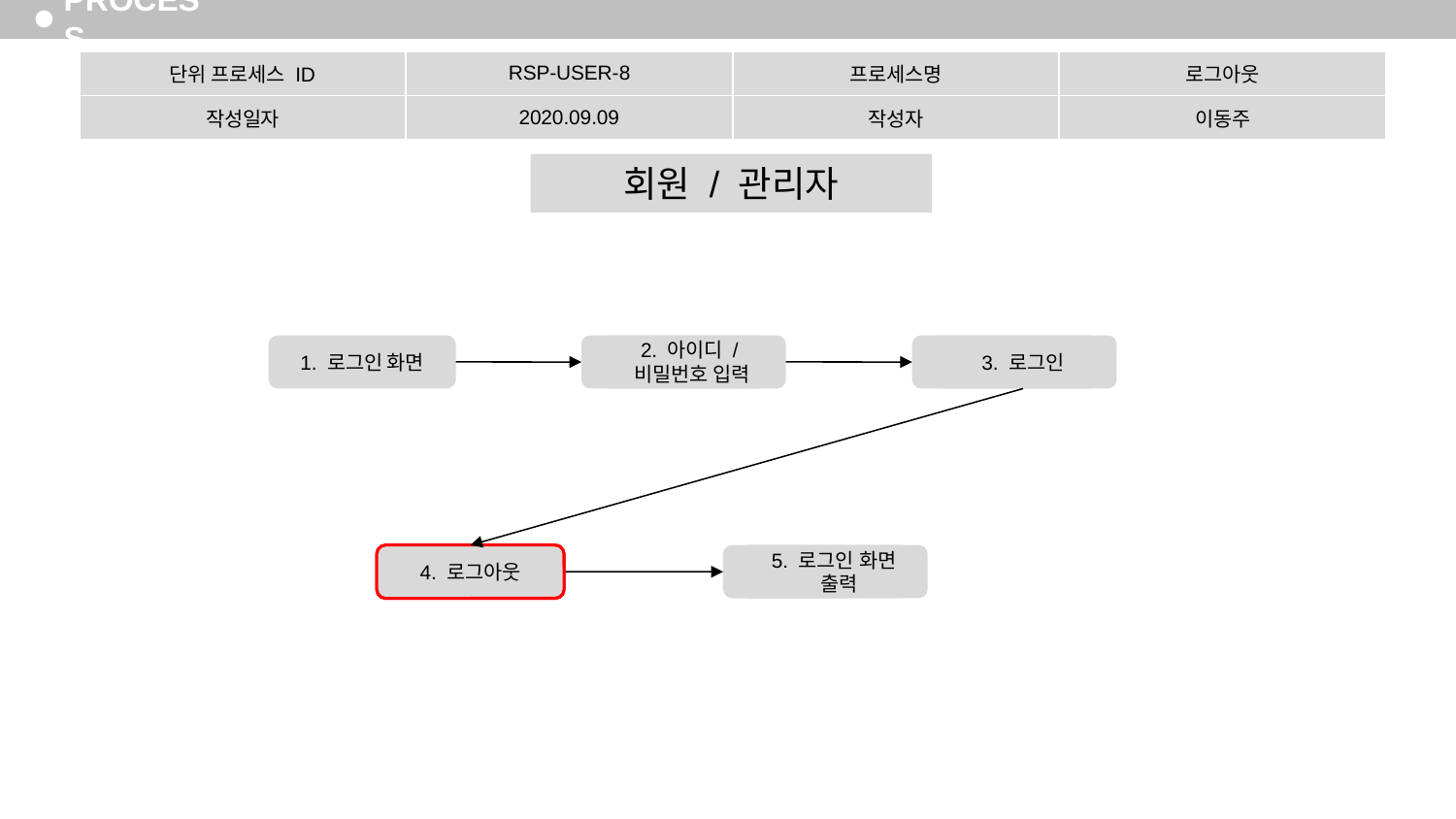

# PROCESS
| 단위 프로세스 ID | RSP-USER-8 | 프로세스명 | 로그아웃 |
| --- | --- | --- | --- |
| 작성일자 | 2020.09.09 | 작성자 | 이동주 |
회원 / 관리자
1. 로그인 화면
2. 아이디 /
비밀번호 입력
2. 아이디 /
비밀번호 입력
3. 로그인
3. 로그인
4. 메인화면 출력
5. 로그인 화면
 출력
4. 로그아웃
3. 로그인